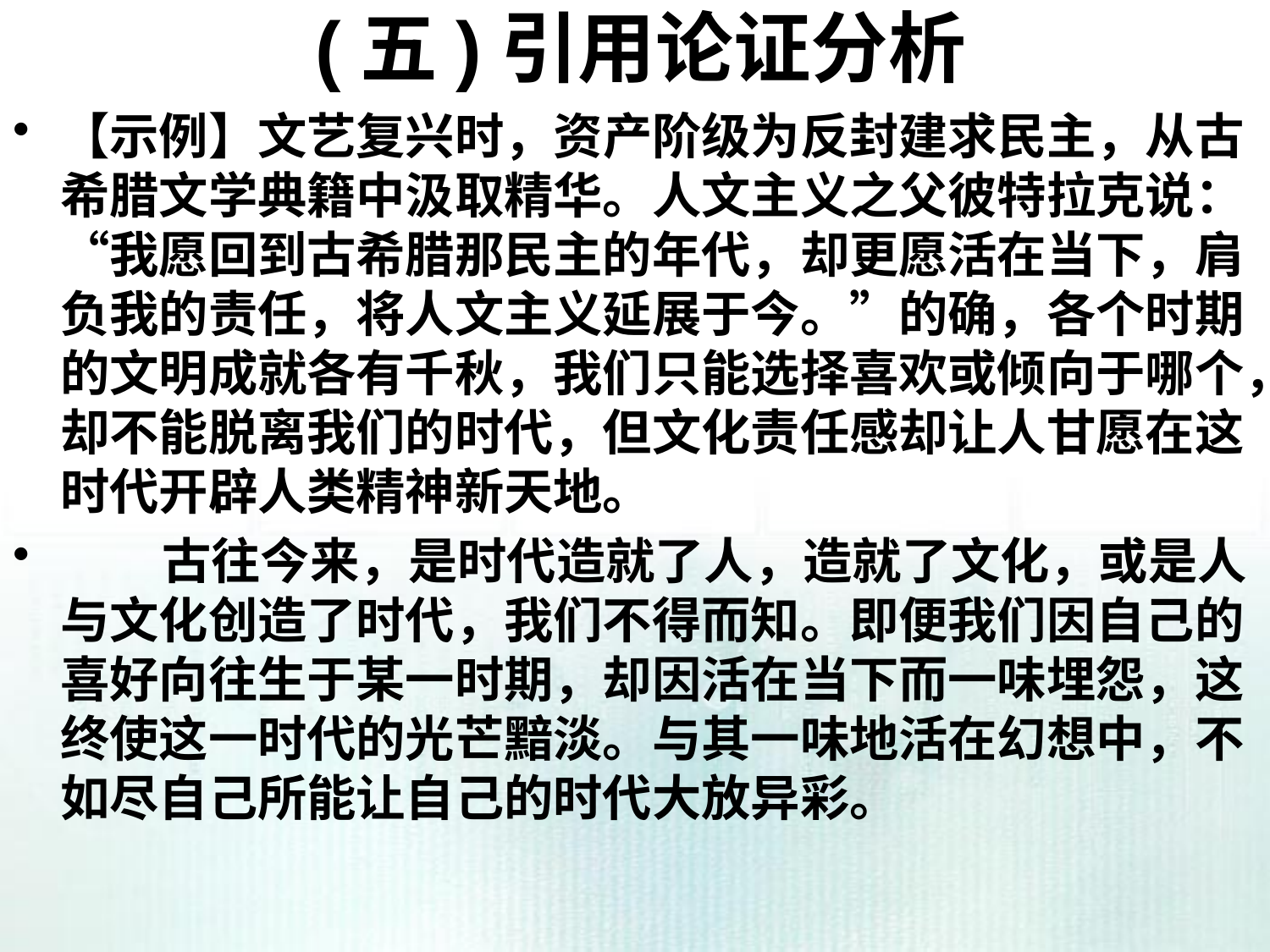

# (五)引用论证分析
【示例】文艺复兴时，资产阶级为反封建求民主，从古希腊文学典籍中汲取精华。人文主义之父彼特拉克说：“我愿回到古希腊那民主的年代，却更愿活在当下，肩负我的责任，将人文主义延展于今。”的确，各个时期的文明成就各有千秋，我们只能选择喜欢或倾向于哪个，却不能脱离我们的时代，但文化责任感却让人甘愿在这时代开辟人类精神新天地。
        古往今来，是时代造就了人，造就了文化，或是人与文化创造了时代，我们不得而知。即便我们因自己的喜好向往生于某一时期，却因活在当下而一味埋怨，这终使这一时代的光芒黯淡。与其一味地活在幻想中，不如尽自己所能让自己的时代大放异彩。